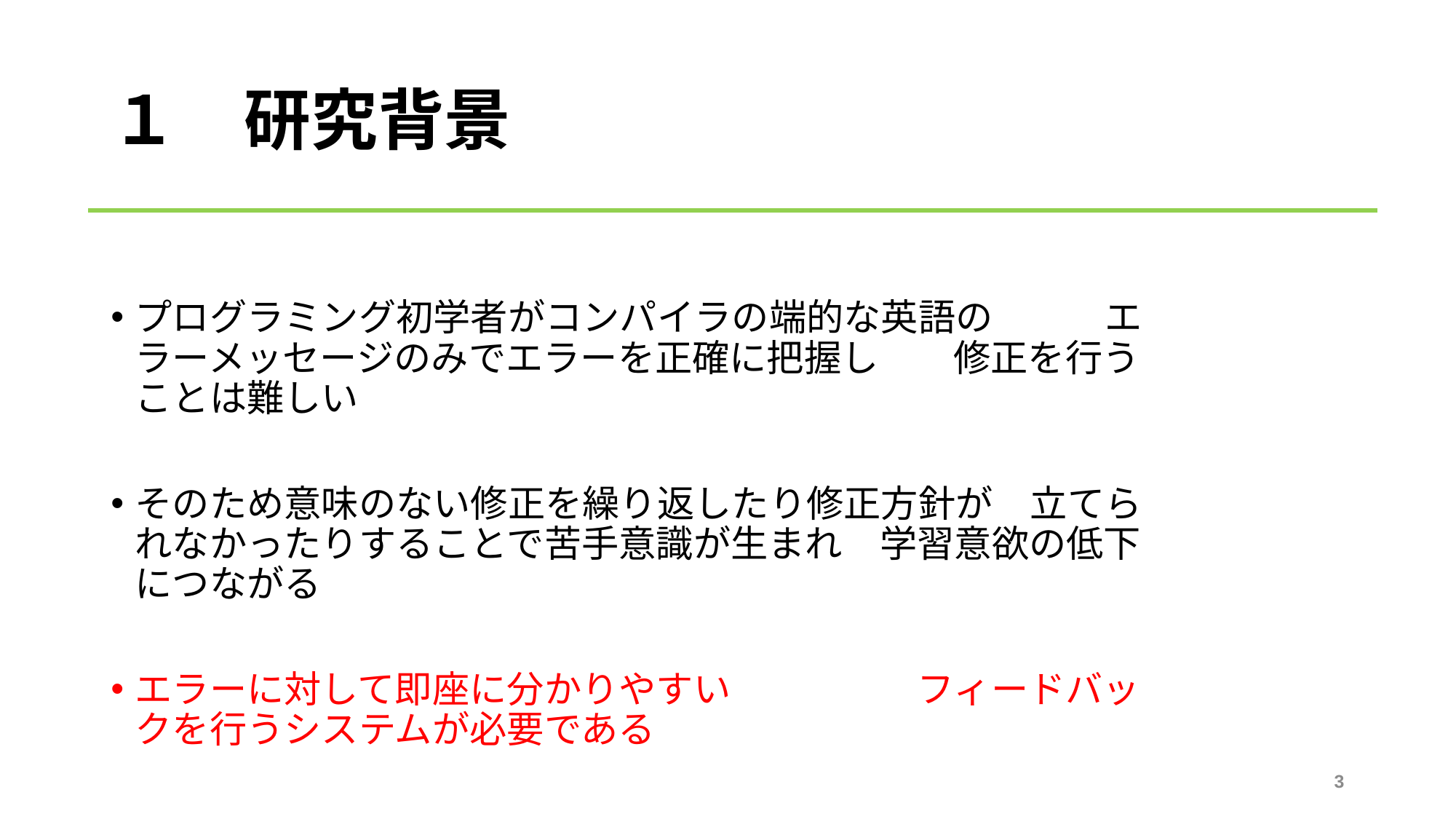

# １　研究背景

プログラミング初学者がコンパイラの端的な英語の　　　エラーメッセージのみでエラーを正確に把握し　　修正を行うことは難しい

そのため意味のない修正を繰り返したり修正方針が　立てられなかったりすることで苦手意識が生まれ　学習意欲の低下につながる

エラーに対して即座に分かりやすい　　　　　フィードバックを行うシステムが必要である

3